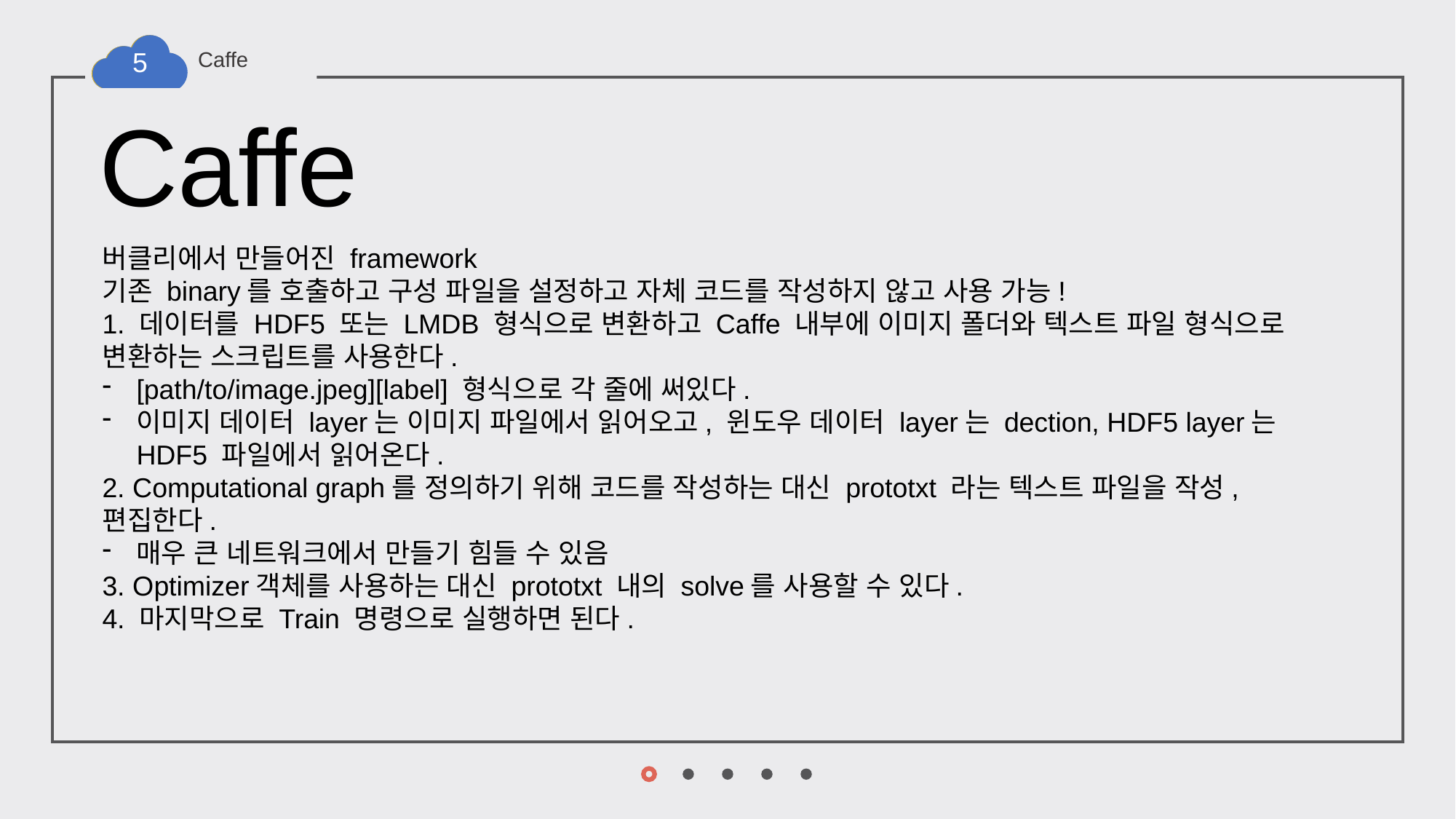

4
5

Caffe

Caffe
버클리에서 만들어진 framework
기존 binary를 호출하고 구성 파일을 설정하고 자체 코드를 작성하지 않고 사용 가능!
1. 데이터를 HDF5 또는 LMDB 형식으로 변환하고 Caffe 내부에 이미지 폴더와 텍스트 파일 형식으로 변환하는 스크립트를 사용한다.
[path/to/image.jpeg][label] 형식으로 각 줄에 써있다.
이미지 데이터 layer는 이미지 파일에서 읽어오고, 윈도우 데이터 layer는 dection, HDF5 layer는 HDF5 파일에서 읽어온다.
2. Computational graph를 정의하기 위해 코드를 작성하는 대신 prototxt 라는 텍스트 파일을 작성, 편집한다.
매우 큰 네트워크에서 만들기 힘들 수 있음
3. Optimizer객체를 사용하는 대신 prototxt 내의 solve를 사용할 수 있다.
4. 마지막으로 Train 명령으로 실행하면 된다.